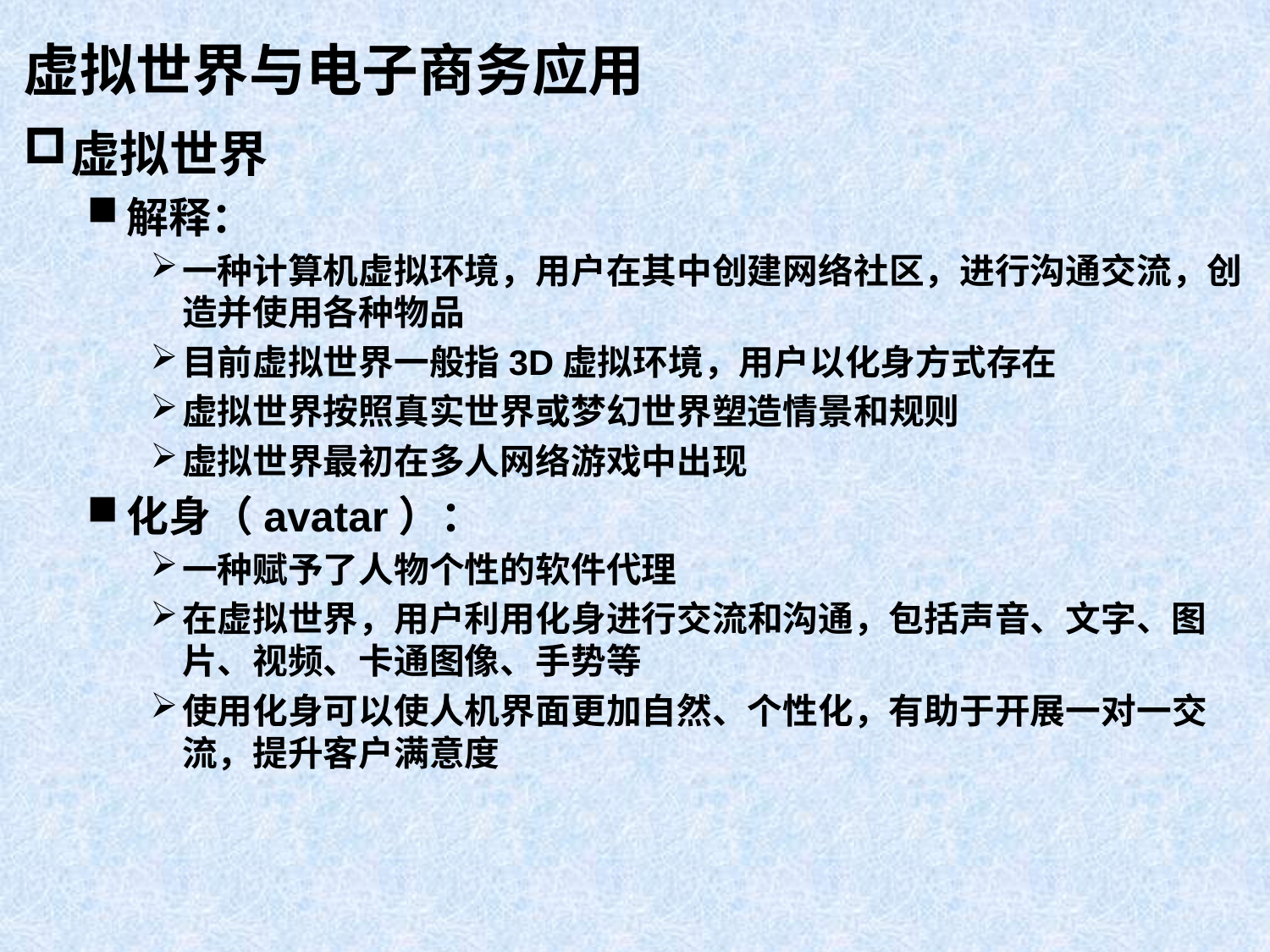

# 虚拟世界与电子商务应用
虚拟世界
解释：
一种计算机虚拟环境，用户在其中创建网络社区，进行沟通交流，创造并使用各种物品
目前虚拟世界一般指3D虚拟环境，用户以化身方式存在
虚拟世界按照真实世界或梦幻世界塑造情景和规则
虚拟世界最初在多人网络游戏中出现
化身（avatar）：
一种赋予了人物个性的软件代理
在虚拟世界，用户利用化身进行交流和沟通，包括声音、文字、图片、视频、卡通图像、手势等
使用化身可以使人机界面更加自然、个性化，有助于开展一对一交流，提升客户满意度